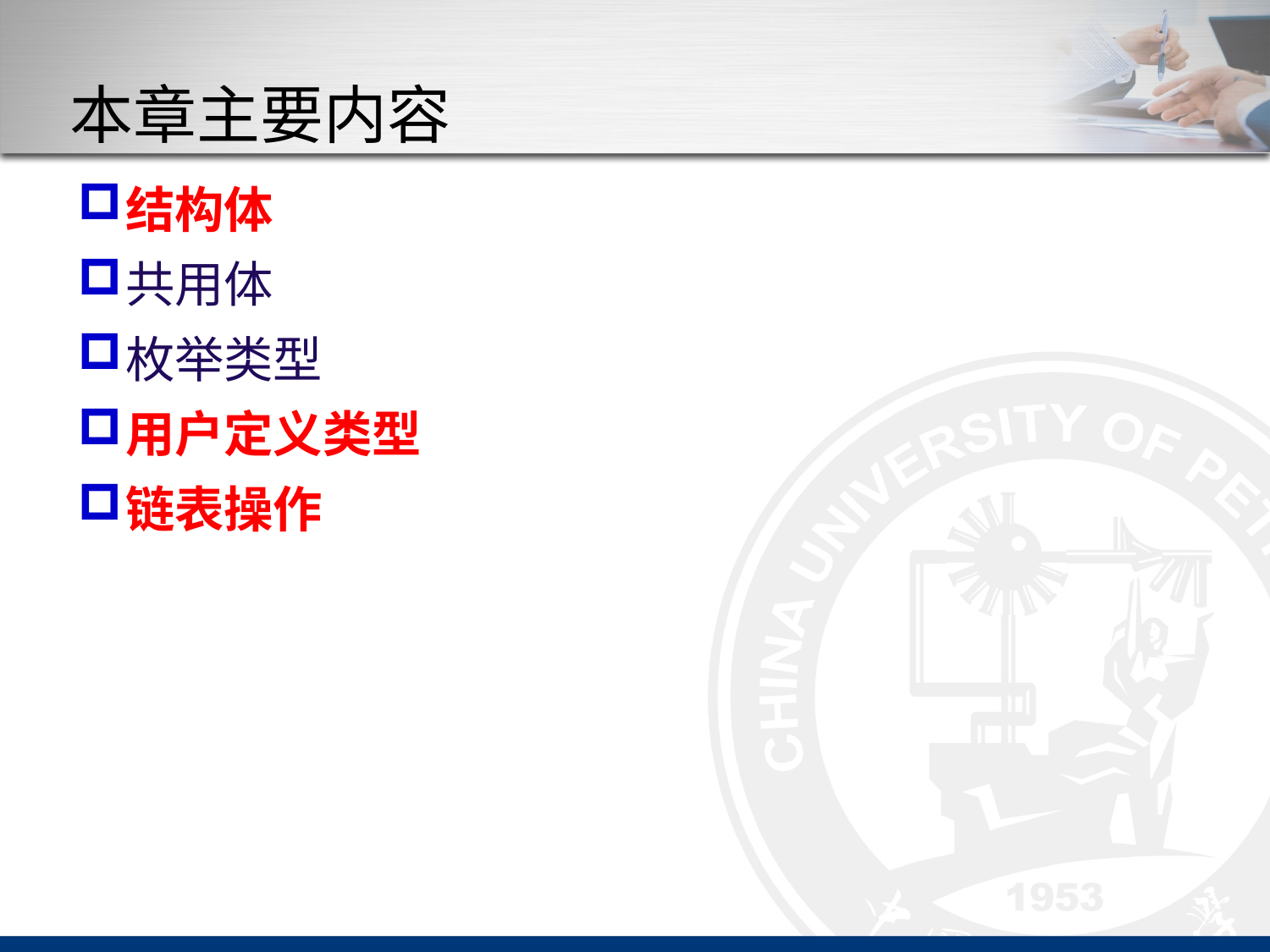

# 本章主要内容
结构体
共用体
枚举类型
用户定义类型
链表操作